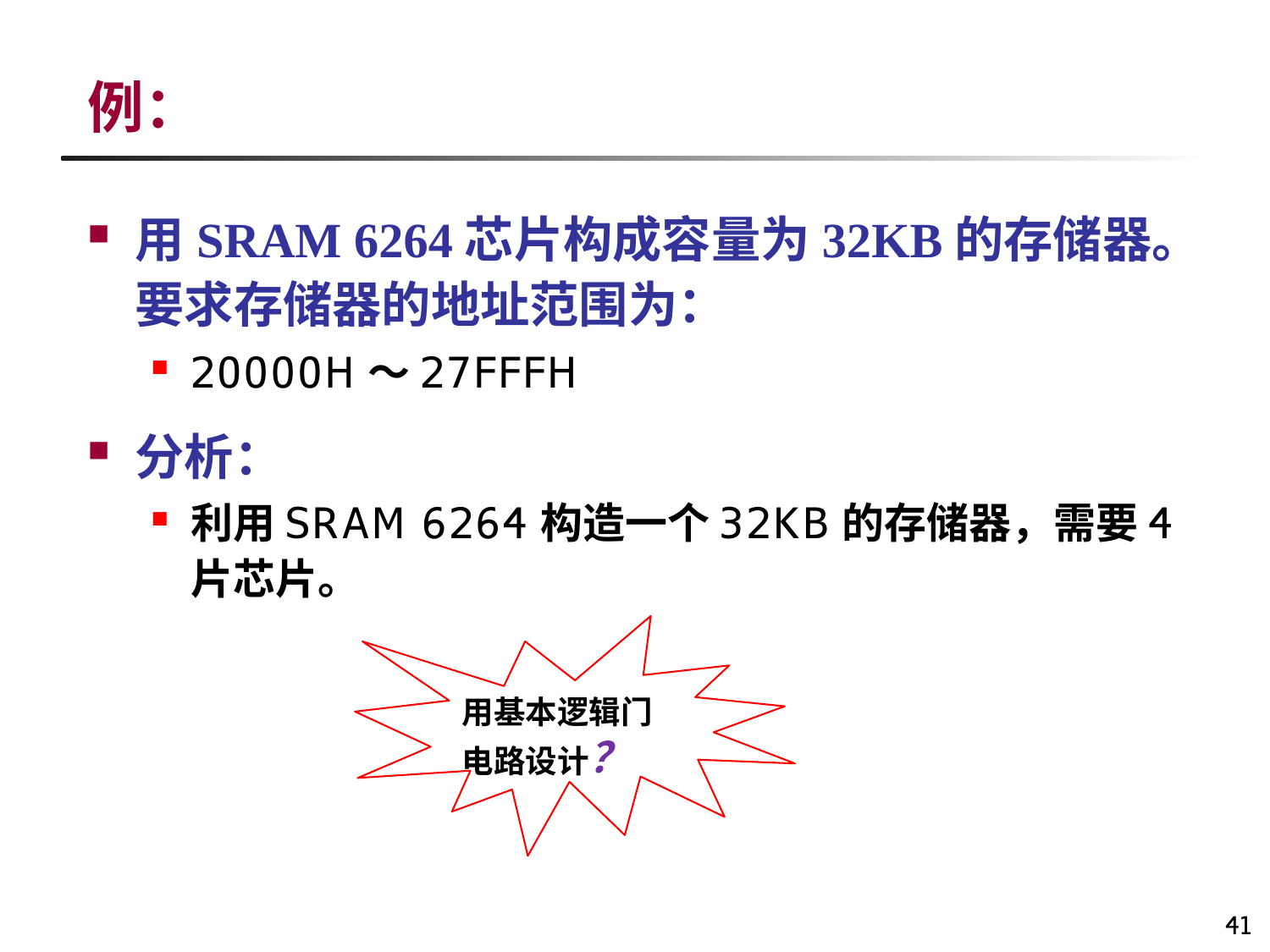

# 例：
用SRAM 6264芯片构成容量为32KB的存储器。要求存储器的地址范围为：
20000H～27FFFH
分析：
利用SRAM 6264构造一个32KB的存储器，需要4片芯片。
用基本逻辑门电路设计？
41